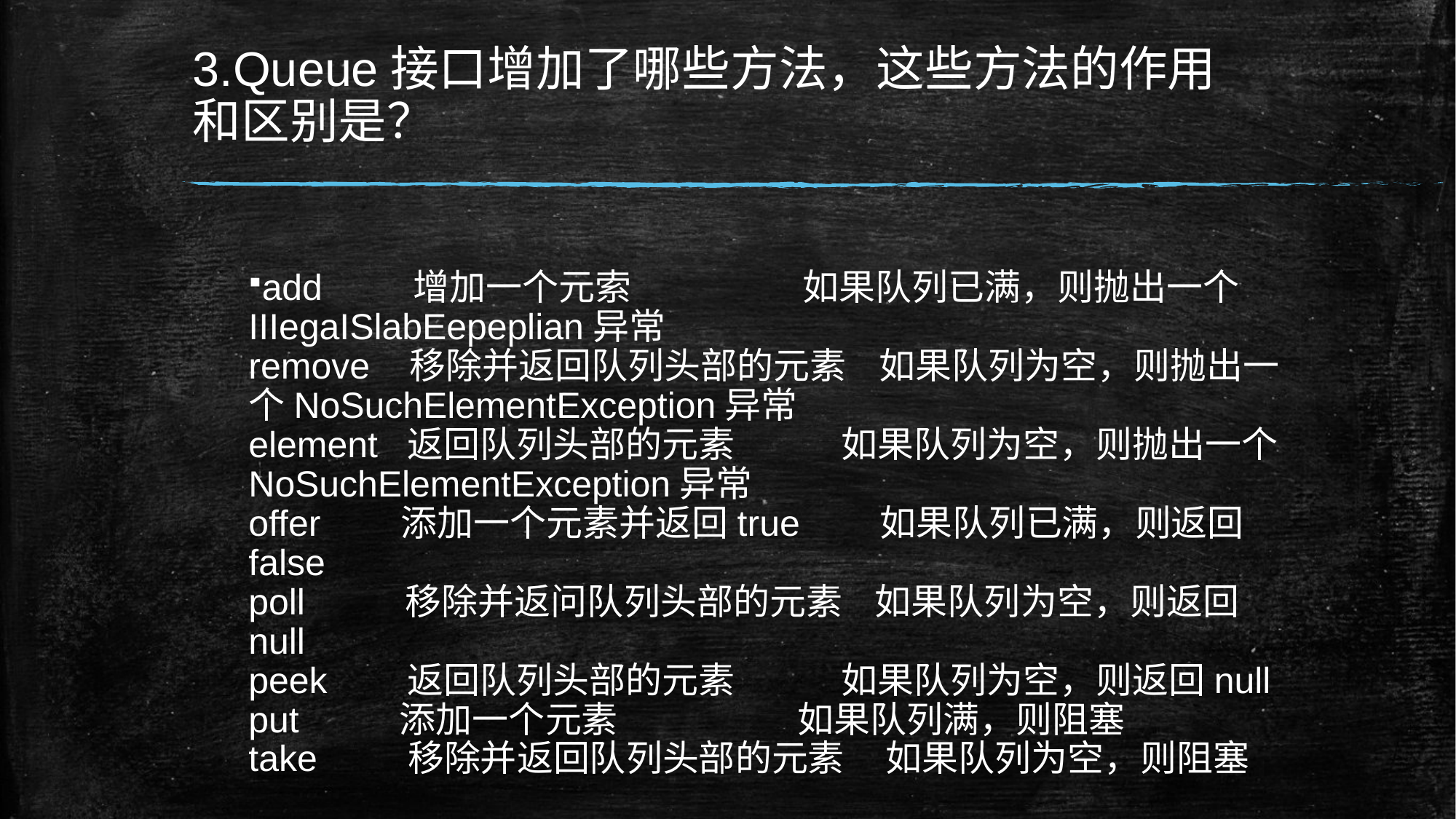

# 3.Queue接口增加了哪些方法，这些方法的作用和区别是？
add        增加一个元索                     如果队列已满，则抛出一个IIIegaISlabEepeplian异常
remove   移除并返回队列头部的元素    如果队列为空，则抛出一个NoSuchElementException异常
element  返回队列头部的元素             如果队列为空，则抛出一个NoSuchElementException异常
offer       添加一个元素并返回true       如果队列已满，则返回false
poll         移除并返问队列头部的元素    如果队列为空，则返回null
peek       返回队列头部的元素             如果队列为空，则返回null
put         添加一个元素                      如果队列满，则阻塞
take        移除并返回队列头部的元素     如果队列为空，则阻塞